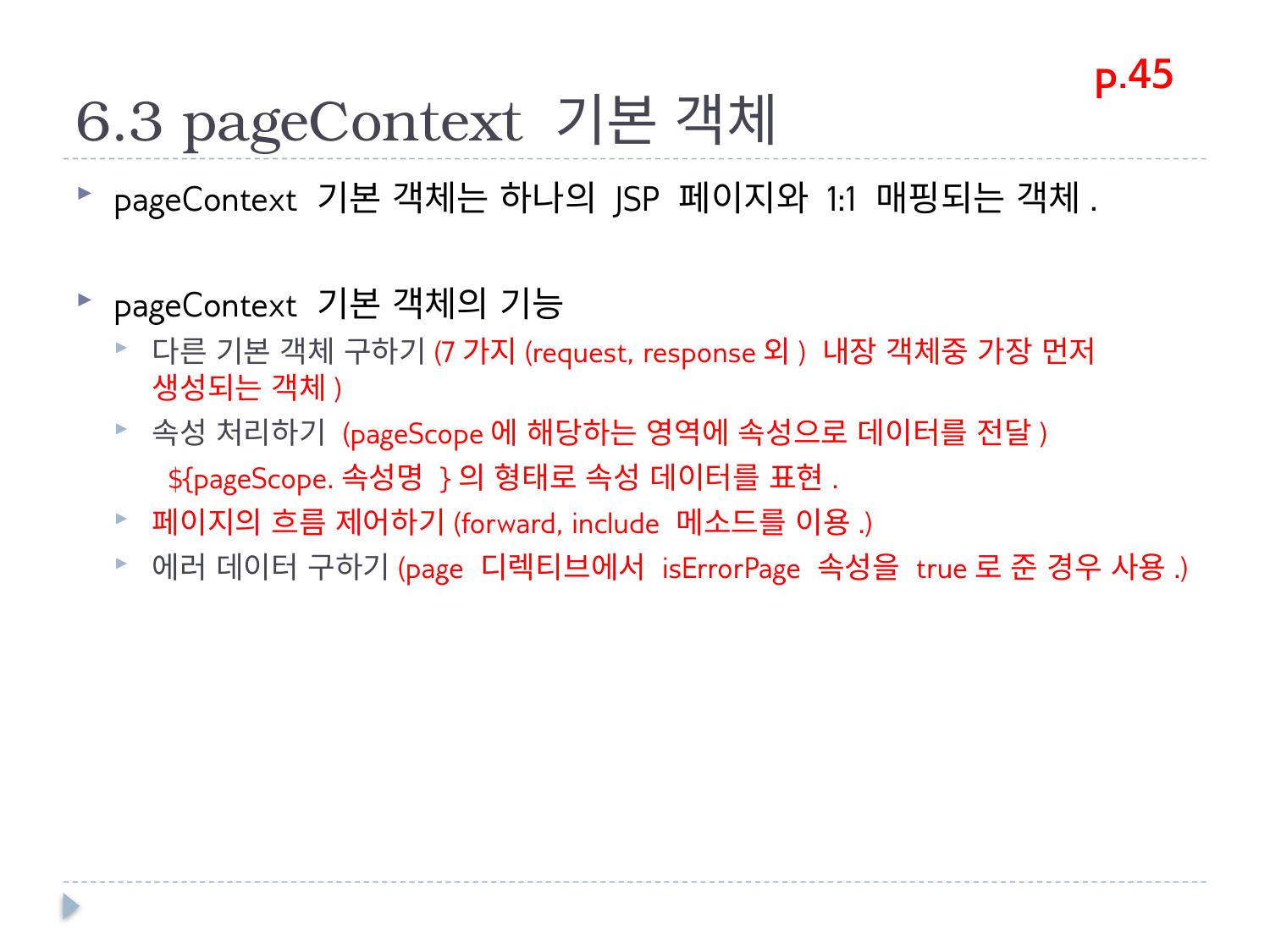

# 6.3 pageContext 기본 객체
p.45
pageContext 기본 객체는 하나의 JSP 페이지와 1:1 매핑되는 객체.

pageContext 기본 객체의 기능
다른 기본 객체 구하기(7가지(request, response외) 내장 객체중 가장 먼저 생성되는 객체)
속성 처리하기 (pageScope에 해당하는 영역에 속성으로 데이터를 전달)
      ${pageScope.속성명 }의 형태로 속성 데이터를 표현.
페이지의 흐름 제어하기(forward, include 메소드를 이용.)
에러 데이터 구하기(page 디렉티브에서 isErrorPage 속성을 true로 준 경우 사용.)